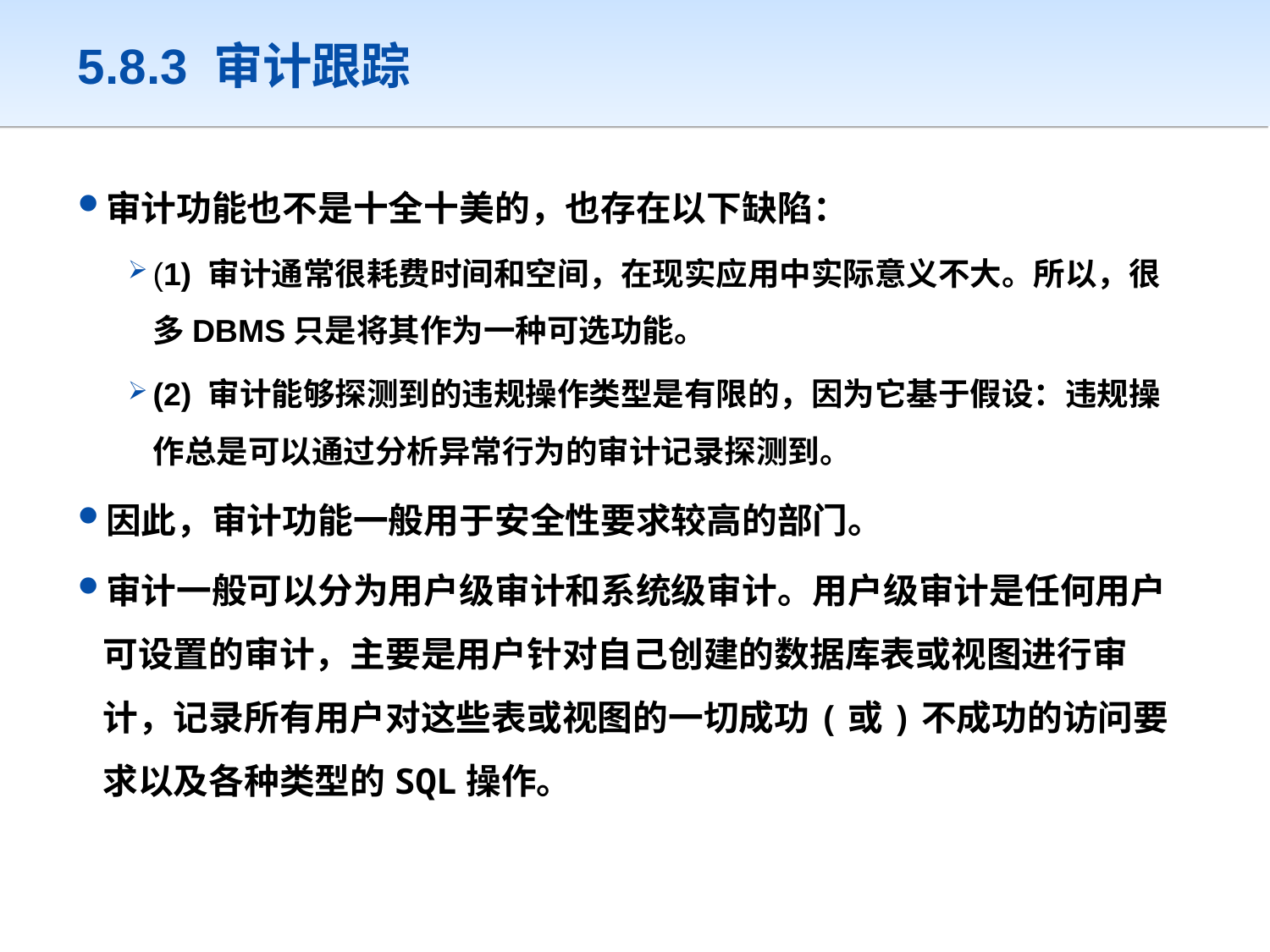

# 5.8.3 审计跟踪
审计功能也不是十全十美的，也存在以下缺陷：
(1) 审计通常很耗费时间和空间，在现实应用中实际意义不大。所以，很多DBMS只是将其作为一种可选功能。
(2) 审计能够探测到的违规操作类型是有限的，因为它基于假设：违规操作总是可以通过分析异常行为的审计记录探测到。
因此，审计功能一般用于安全性要求较高的部门。
审计一般可以分为用户级审计和系统级审计。用户级审计是任何用户可设置的审计，主要是用户针对自己创建的数据库表或视图进行审计，记录所有用户对这些表或视图的一切成功(或)不成功的访问要求以及各种类型的SQL操作。